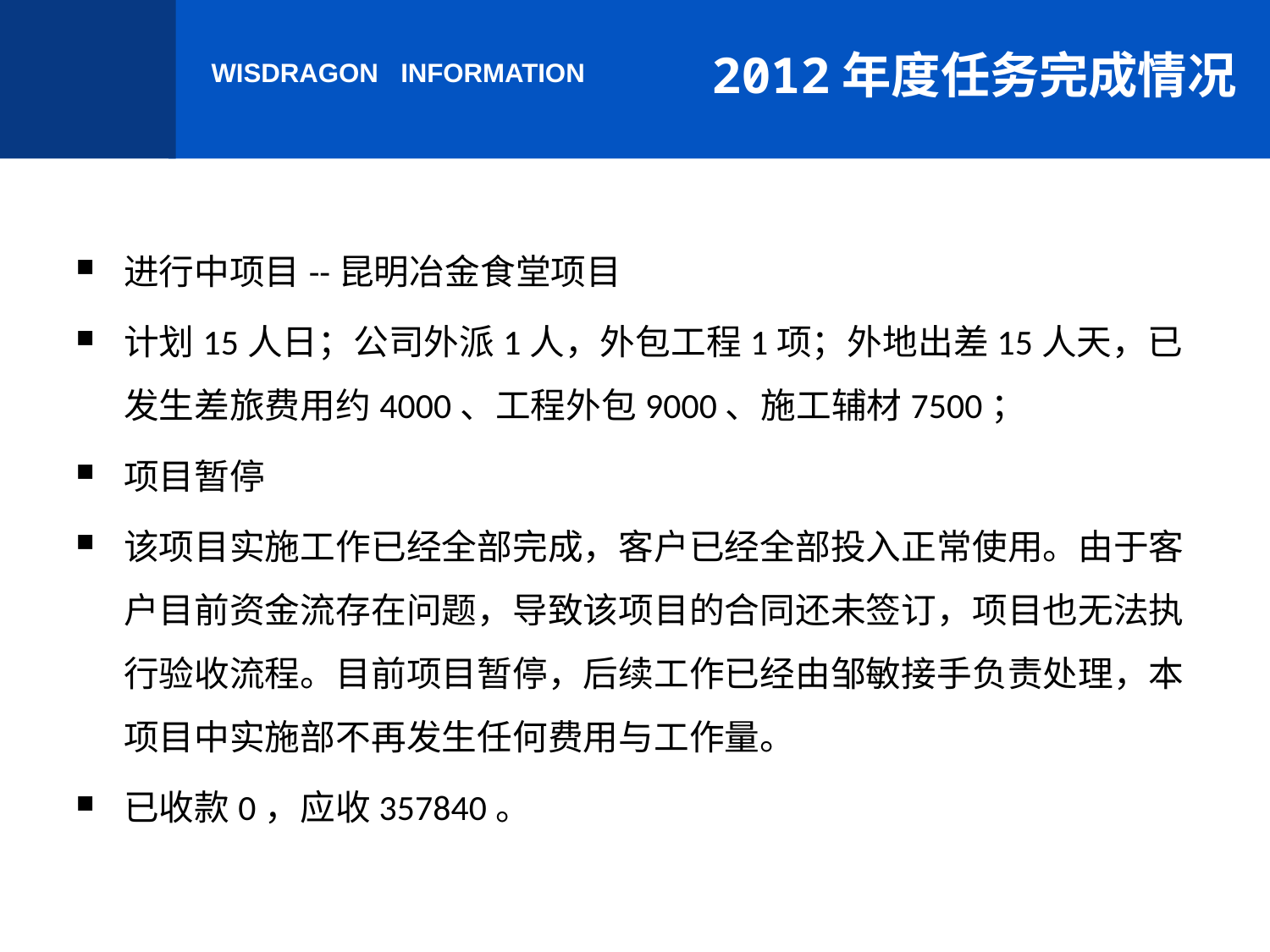

2012年度任务完成情况
进行中项目--昆明冶金食堂项目
计划15人日；公司外派1人，外包工程1项；外地出差15人天，已发生差旅费用约4000、工程外包9000、施工辅材7500；
项目暂停
该项目实施工作已经全部完成，客户已经全部投入正常使用。由于客户目前资金流存在问题，导致该项目的合同还未签订，项目也无法执行验收流程。目前项目暂停，后续工作已经由邹敏接手负责处理，本项目中实施部不再发生任何费用与工作量。
已收款0，应收357840。